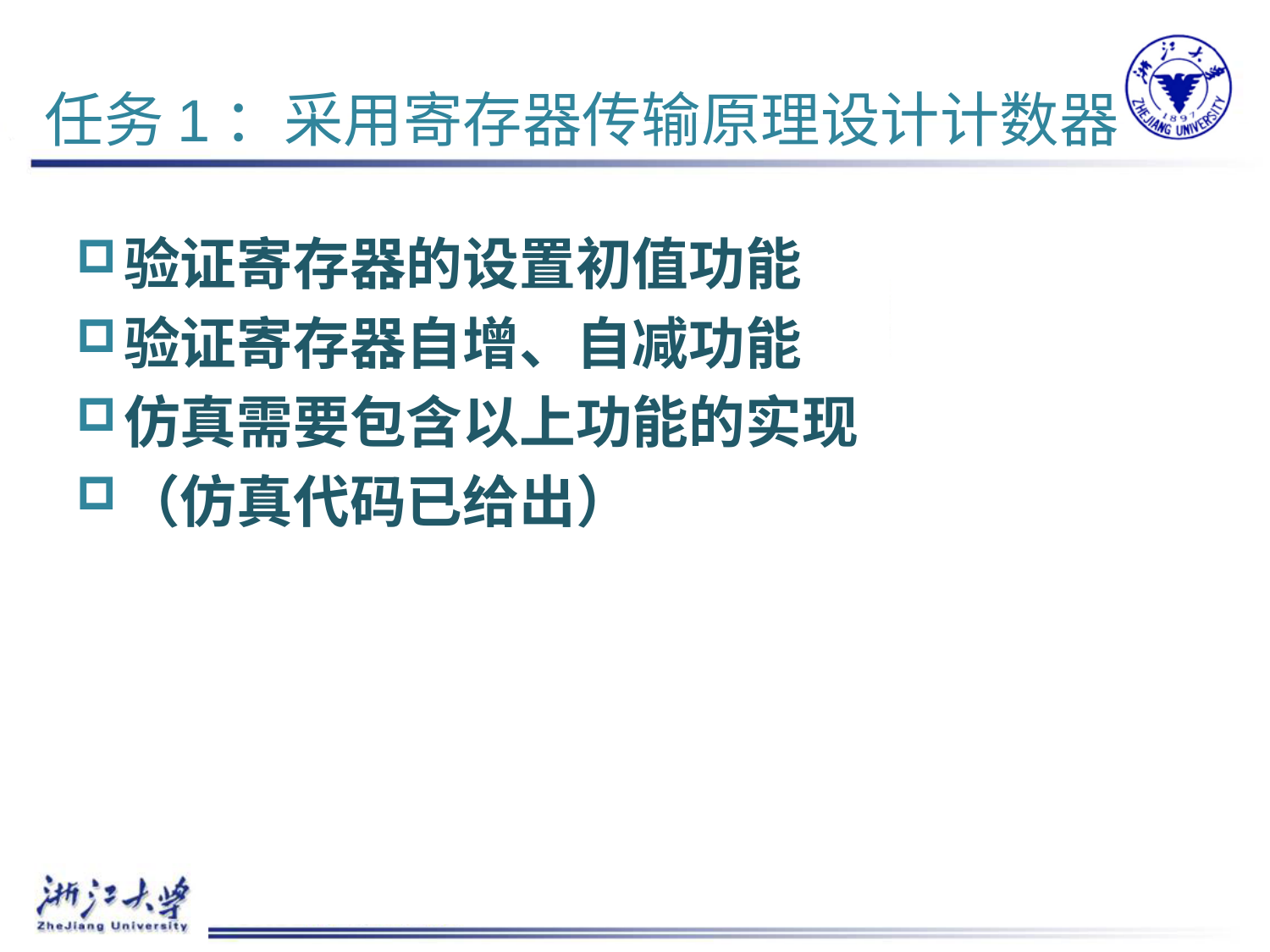

# 任务1：采用寄存器传输原理设计计数器
验证寄存器的设置初值功能
验证寄存器自增、自减功能
仿真需要包含以上功能的实现
（仿真代码已给出）